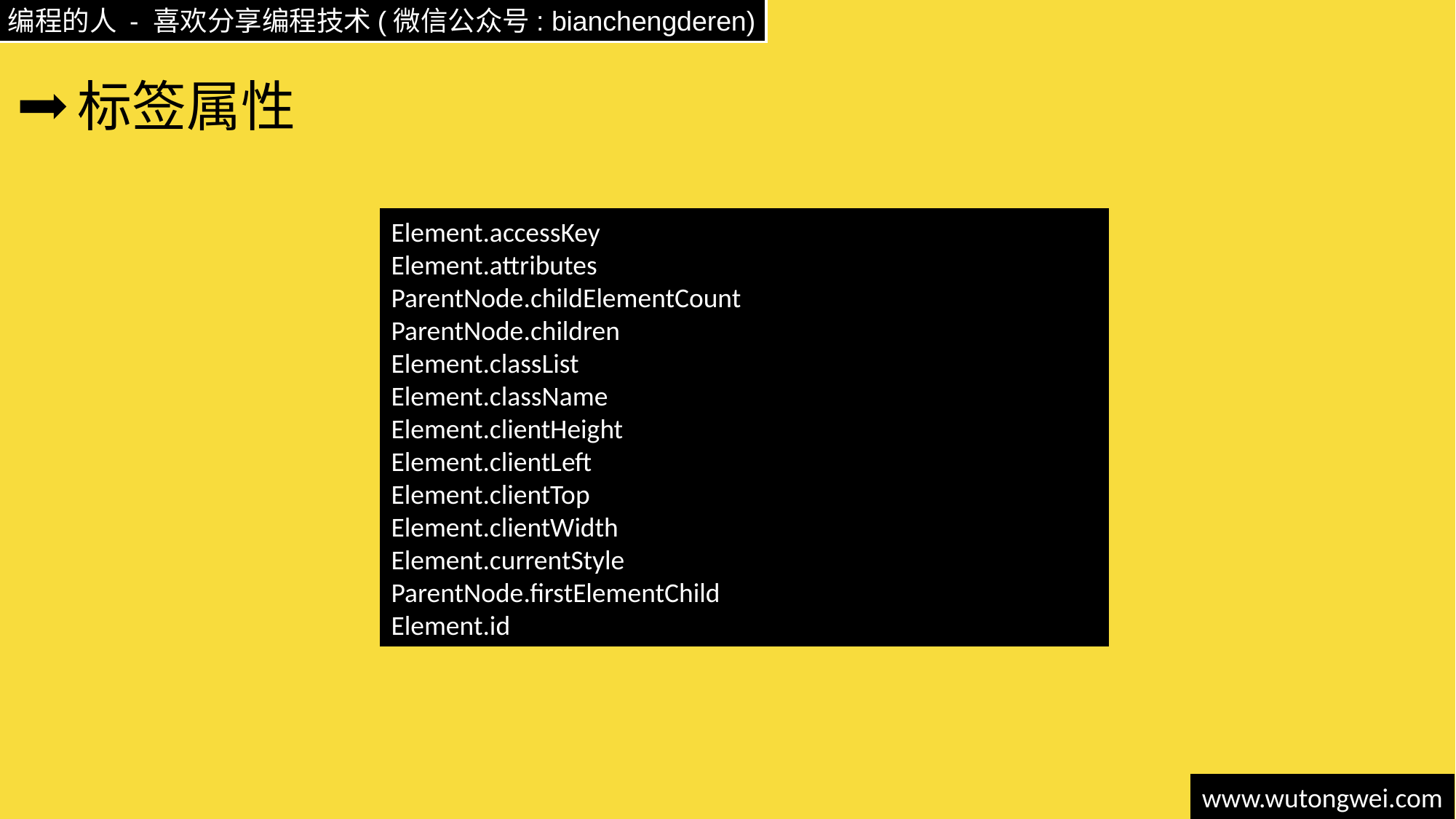

# 标签属性
Element.accessKey
Element.attributes
ParentNode.childElementCount
ParentNode.children
Element.classList
Element.className
Element.clientHeight
Element.clientLeft
Element.clientTop
Element.clientWidth
Element.currentStyle
ParentNode.firstElementChild
Element.id